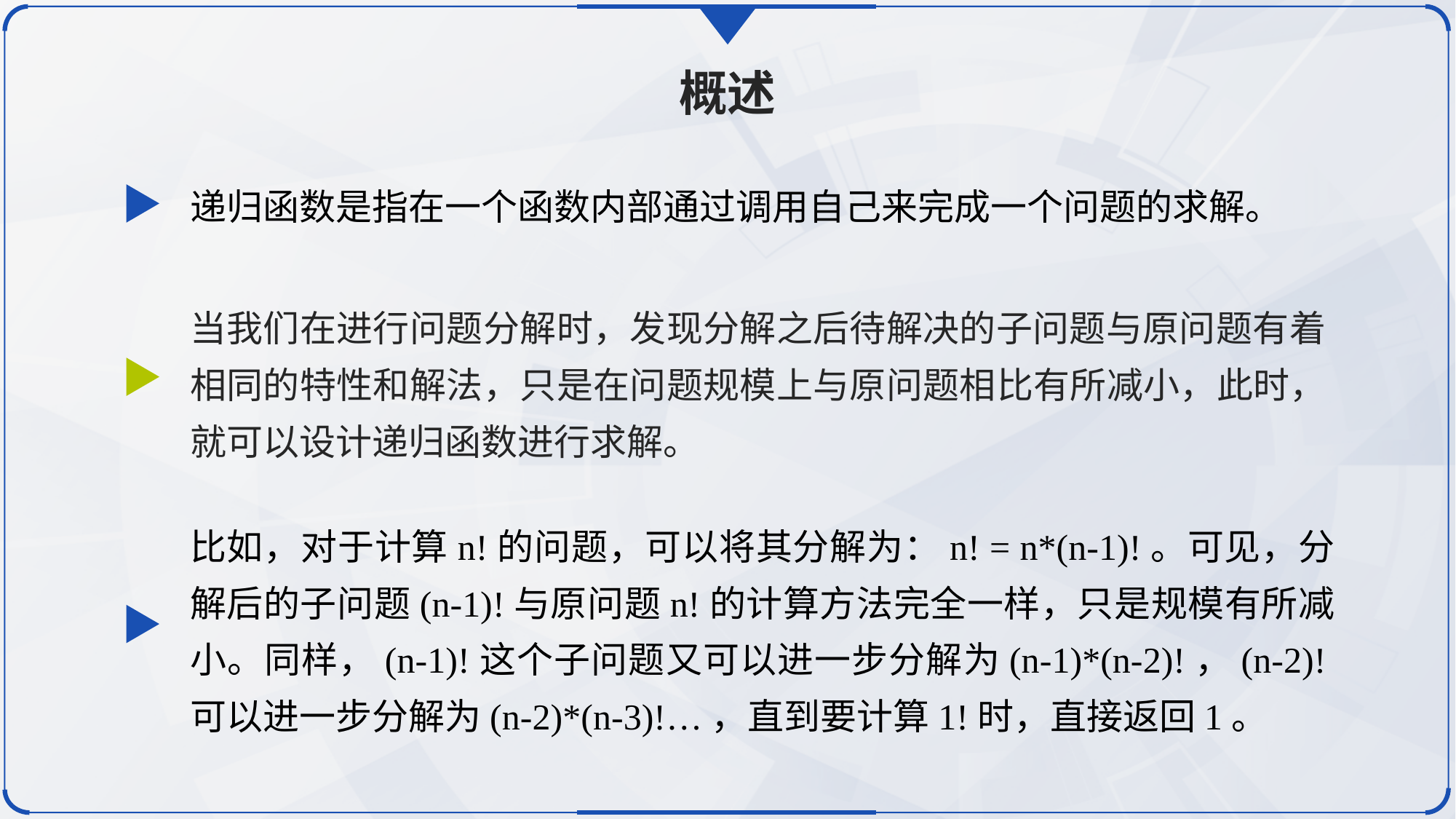

概述
递归函数是指在一个函数内部通过调用自己来完成一个问题的求解。

当我们在进行问题分解时，发现分解之后待解决的子问题与原问题有着相同的特性和解法，只是在问题规模上与原问题相比有所减小，此时，就可以设计递归函数进行求解。

比如，对于计算n!的问题，可以将其分解为：n! = n*(n-1)!。可见，分解后的子问题(n-1)!与原问题n!的计算方法完全一样，只是规模有所减小。同样，(n-1)!这个子问题又可以进一步分解为(n-1)*(n-2)!，(n-2)!可以进一步分解为(n-2)*(n-3)!…，直到要计算1!时，直接返回1。